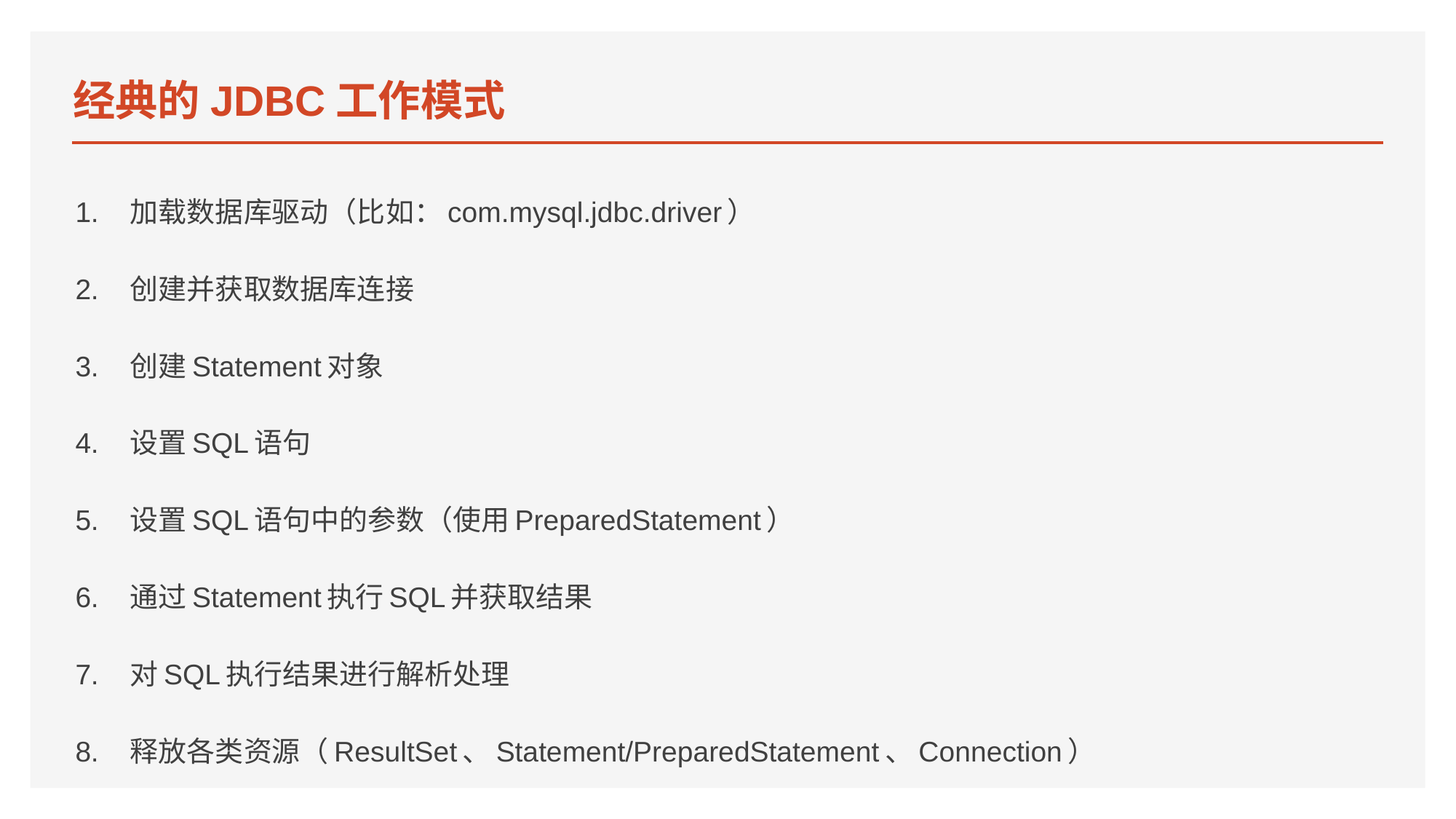

# 经典的JDBC工作模式
加载数据库驱动（比如：com.mysql.jdbc.driver）
创建并获取数据库连接
创建Statement对象
设置SQL语句
设置SQL语句中的参数（使用PreparedStatement）
通过Statement执行SQL并获取结果
对SQL执行结果进行解析处理
释放各类资源（ResultSet、Statement/PreparedStatement、Connection）